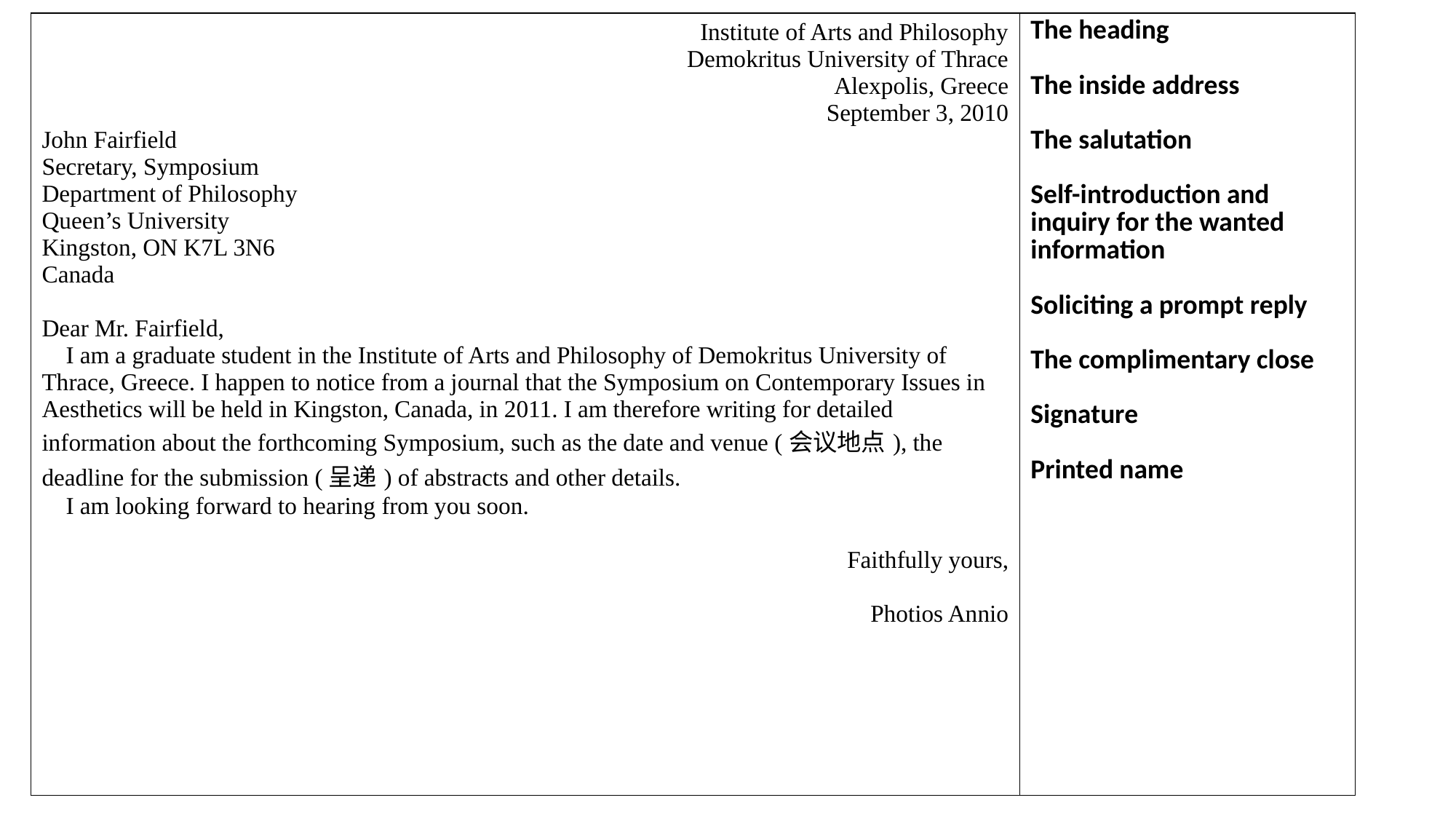

| Institute of Arts and Philosophy Demokritus University of Thrace Alexpolis, Greece September 3, 2010 John Fairfield Secretary, Symposium Department of Philosophy Queen’s University Kingston, ON K7L 3N6 Canada Dear Mr. Fairfield, I am a graduate student in the Institute of Arts and Philosophy of Demokritus University of Thrace, Greece. I happen to notice from a journal that the Symposium on Contemporary Issues in Aesthetics will be held in Kingston, Canada, in 2011. I am therefore writing for detailed information about the forthcoming Symposium, such as the date and venue (会议地点), the deadline for the submission (呈递) of abstracts and other details. I am looking forward to hearing from you soon. Faithfully yours, Photios Annio | The heading The inside address The salutation Self-introduction and inquiry for the wanted information Soliciting a prompt reply The complimentary close Signature Printed name |
| --- | --- |